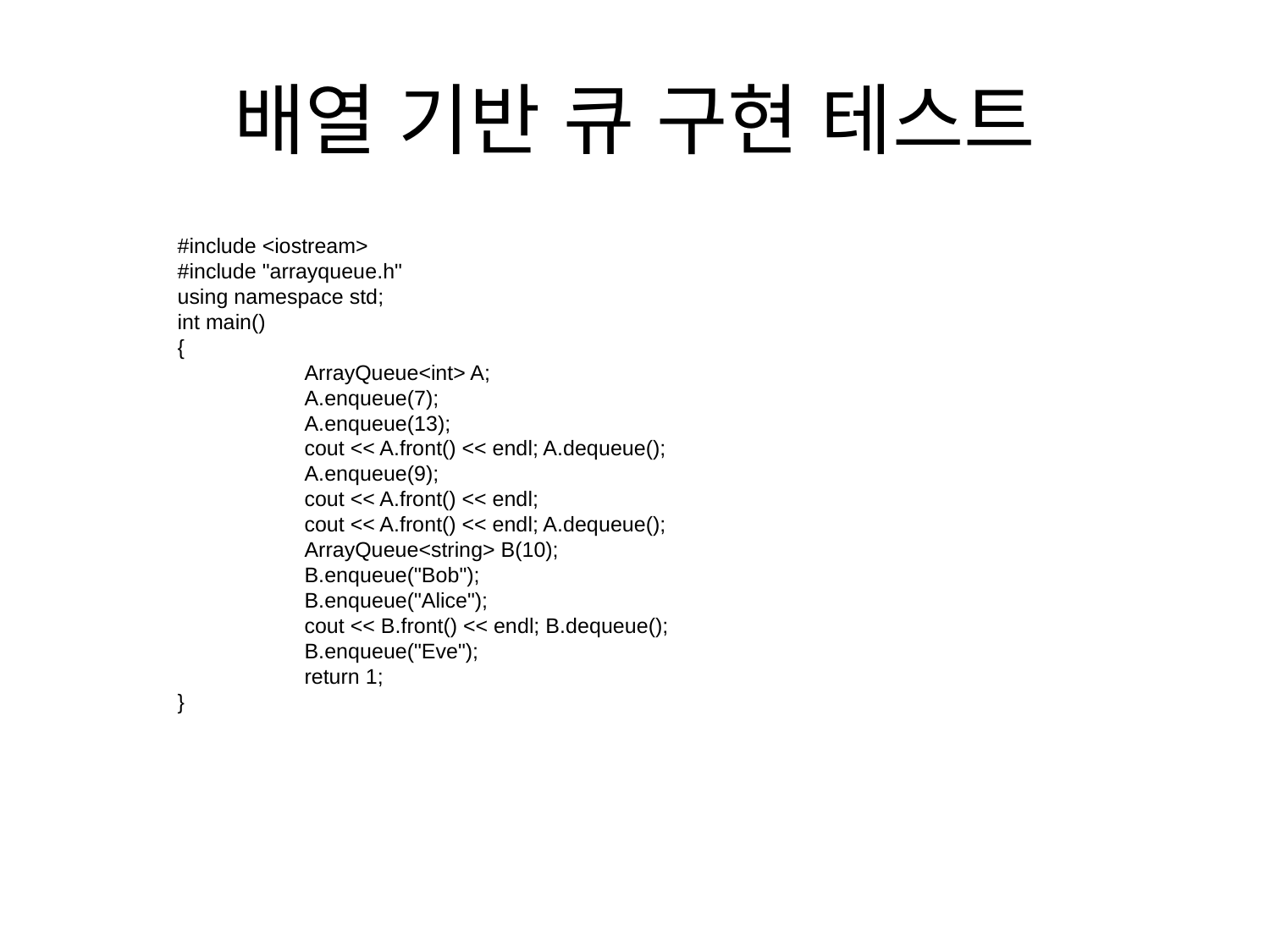

# 배열 기반 큐 구현 테스트
#include <iostream>
#include "arrayqueue.h"
using namespace std;
int main()
{
	ArrayQueue<int> A;
	A.enqueue(7);
	A.enqueue(13);
	cout << A.front() << endl; A.dequeue();
	A.enqueue(9);
	cout << A.front() << endl;
	cout << A.front() << endl; A.dequeue();
	ArrayQueue<string> B(10);
	B.enqueue("Bob");
	B.enqueue("Alice");
	cout << B.front() << endl; B.dequeue();
	B.enqueue("Eve");
	return 1;
}